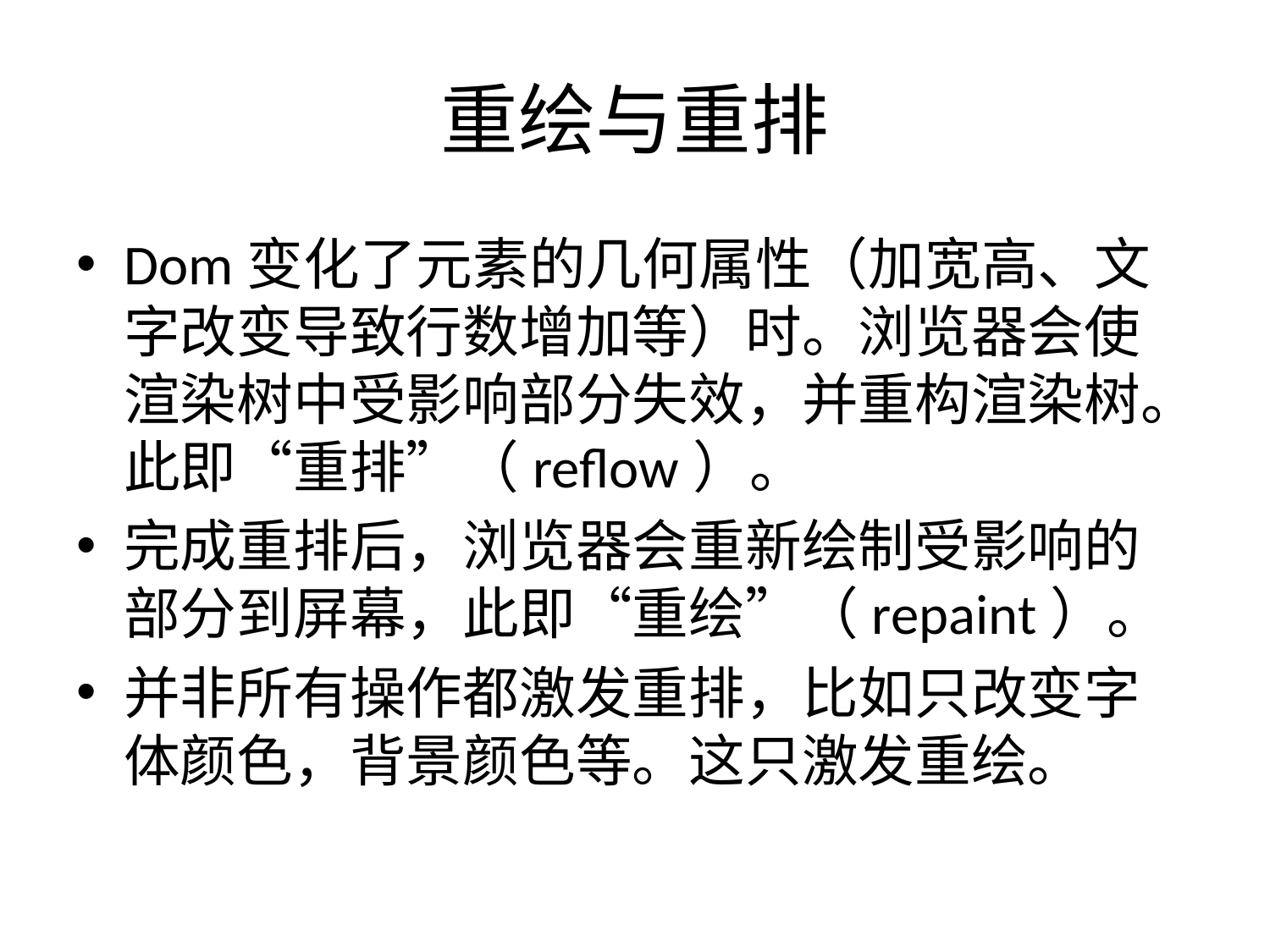

# 重绘与重排
Dom变化了元素的几何属性（加宽高、文字改变导致行数增加等）时。浏览器会使渲染树中受影响部分失效，并重构渲染树。此即“重排”（reflow）。
完成重排后，浏览器会重新绘制受影响的部分到屏幕，此即“重绘”（repaint）。
并非所有操作都激发重排，比如只改变字体颜色，背景颜色等。这只激发重绘。